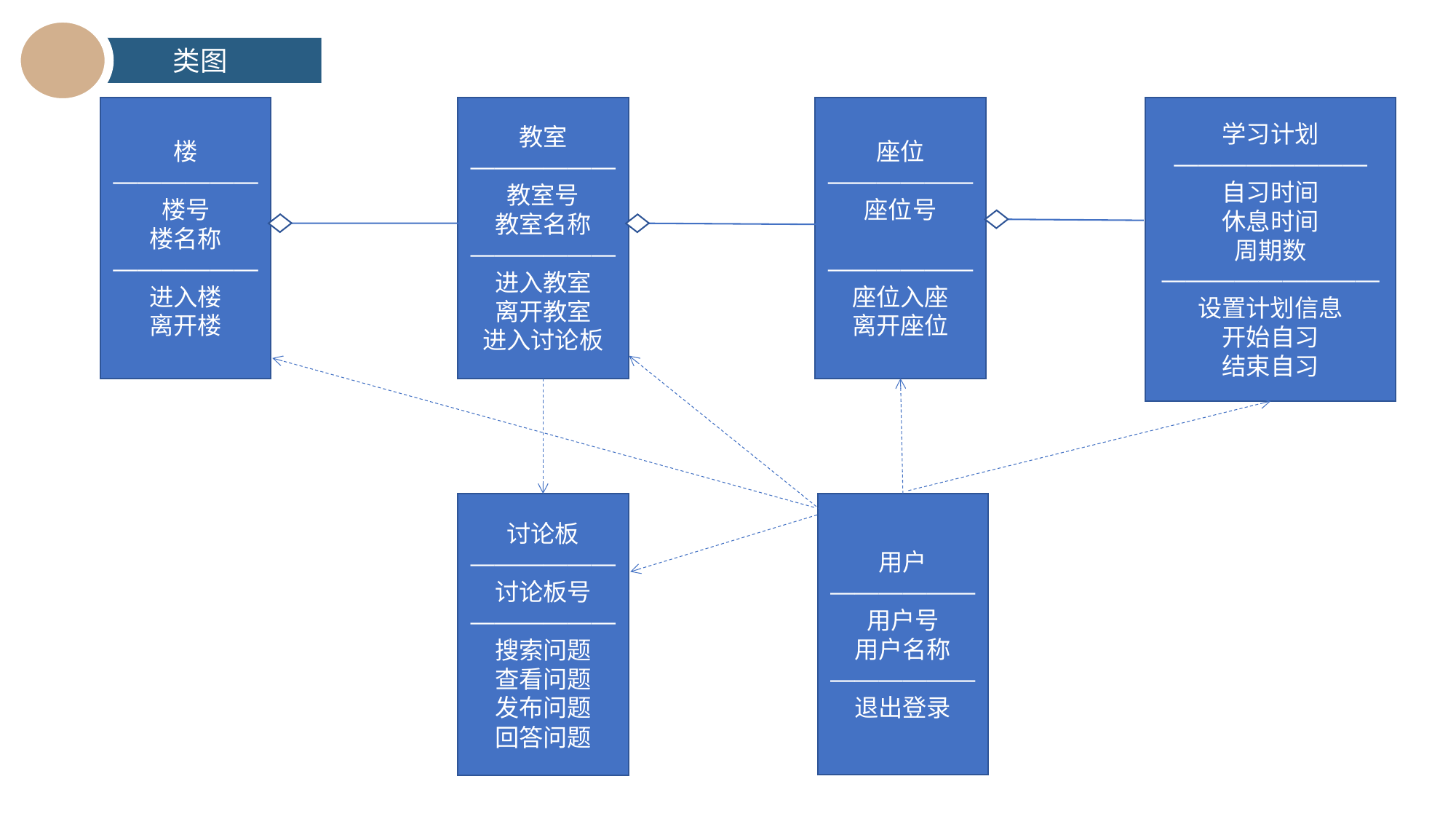

类图
楼
——————
楼号
楼名称
——————
进入楼
离开楼
教室
——————
教室号
教室名称
——————
进入教室
离开教室
进入讨论板
座位
——————
座位号

——————
座位入座
离开座位
学习计划
————————
自习时间
休息时间
周期数
—————————
设置计划信息
开始自习
结束自习

讨论板
——————
讨论板号
——————
搜索问题
查看问题
发布问题
回答问题
用户
——————
用户号
用户名称
——————
退出登录
工作概述三